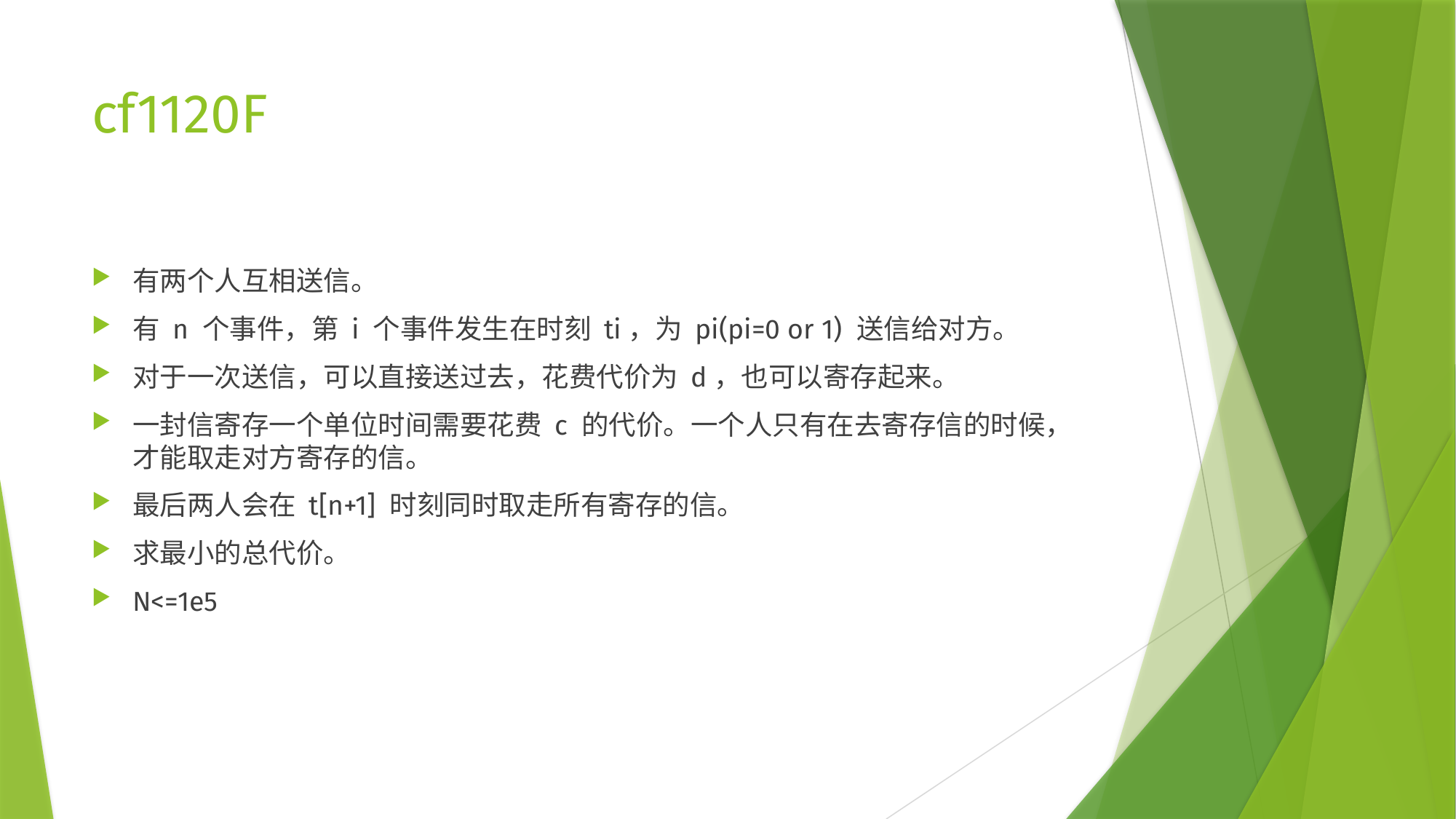

# cf1120F
有两个人互相送信。
有 n 个事件，第 i 个事件发生在时刻 ti，为 pi(pi=0 or 1) 送信给对方。
对于一次送信，可以直接送过去，花费代价为 d，也可以寄存起来。
一封信寄存一个单位时间需要花费 c 的代价。一个人只有在去寄存信的时候，才能取走对方寄存的信。
最后两人会在 t[n+1] 时刻同时取走所有寄存的信。
求最小的总代价。
N<=1e5